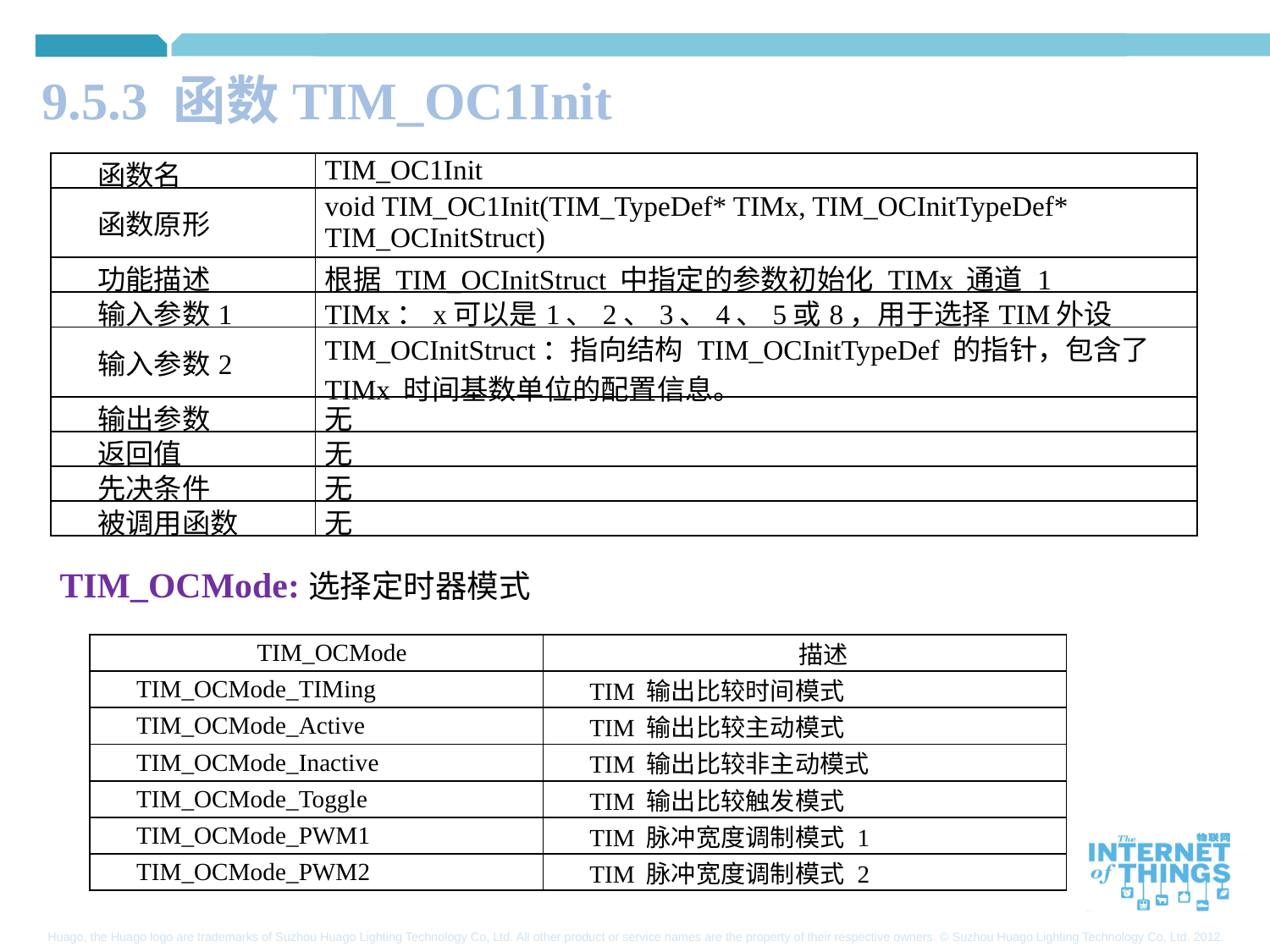

9.5.3 函数TIM_OC1Init
| 函数名 | TIM\_OC1Init |
| --- | --- |
| 函数原形 | void TIM\_OC1Init(TIM\_TypeDef\* TIMx, TIM\_OCInitTypeDef\* TIM\_OCInitStruct) |
| 功能描述 | 根据 TIM\_OCInitStruct 中指定的参数初始化 TIMx 通道 1 |
| 输入参数1 | TIMx：x可以是1、2、3、4、5或8，用于选择TIM外设 |
| 输入参数2 | TIM\_OCInitStruct：指向结构 TIM\_OCInitTypeDef 的指针，包含了 TIMx 时间基数单位的配置信息。 |
| 输出参数 | 无 |
| 返回值 | 无 |
| 先决条件 | 无 |
| 被调用函数 | 无 |
TIM_OCMode:选择定时器模式
| TIM\_OCMode | 描述 |
| --- | --- |
| TIM\_OCMode\_TIMing | TIM 输出比较时间模式 |
| TIM\_OCMode\_Active | TIM 输出比较主动模式 |
| TIM\_OCMode\_Inactive | TIM 输出比较非主动模式 |
| TIM\_OCMode\_Toggle | TIM 输出比较触发模式 |
| TIM\_OCMode\_PWM1 | TIM 脉冲宽度调制模式 1 |
| TIM\_OCMode\_PWM2 | TIM 脉冲宽度调制模式 2 |